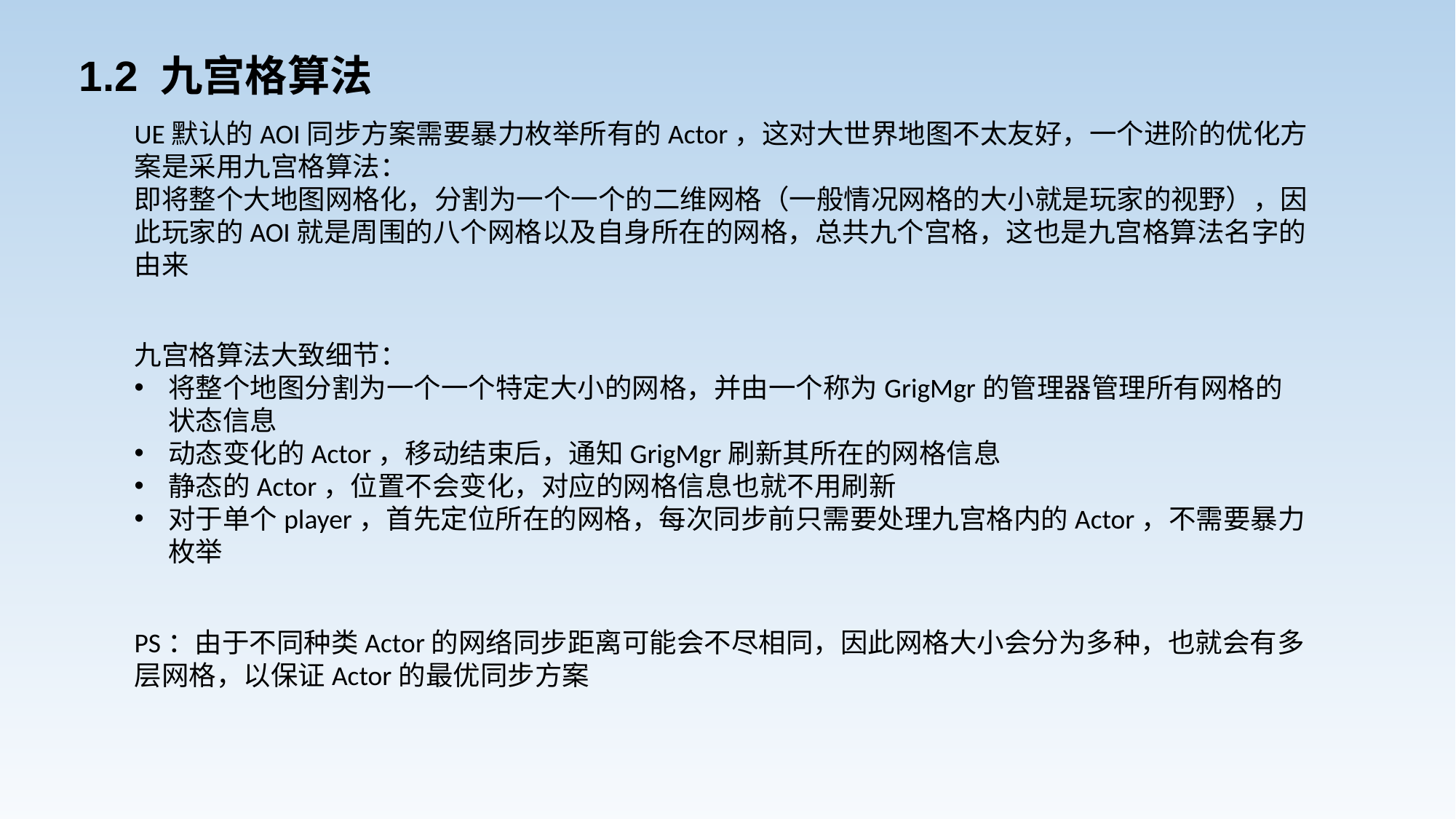

1.2 九宫格算法
UE默认的AOI同步方案需要暴力枚举所有的Actor，这对大世界地图不太友好，一个进阶的优化方案是采用九宫格算法：
即将整个大地图网格化，分割为一个一个的二维网格（一般情况网格的大小就是玩家的视野），因此玩家的AOI就是周围的八个网格以及自身所在的网格，总共九个宫格，这也是九宫格算法名字的由来
九宫格算法大致细节：
将整个地图分割为一个一个特定大小的网格，并由一个称为GrigMgr的管理器管理所有网格的状态信息
动态变化的Actor，移动结束后，通知GrigMgr刷新其所在的网格信息
静态的Actor，位置不会变化，对应的网格信息也就不用刷新
对于单个player，首先定位所在的网格，每次同步前只需要处理九宫格内的Actor，不需要暴力枚举
PS：由于不同种类Actor的网络同步距离可能会不尽相同，因此网格大小会分为多种，也就会有多层网格，以保证Actor的最优同步方案